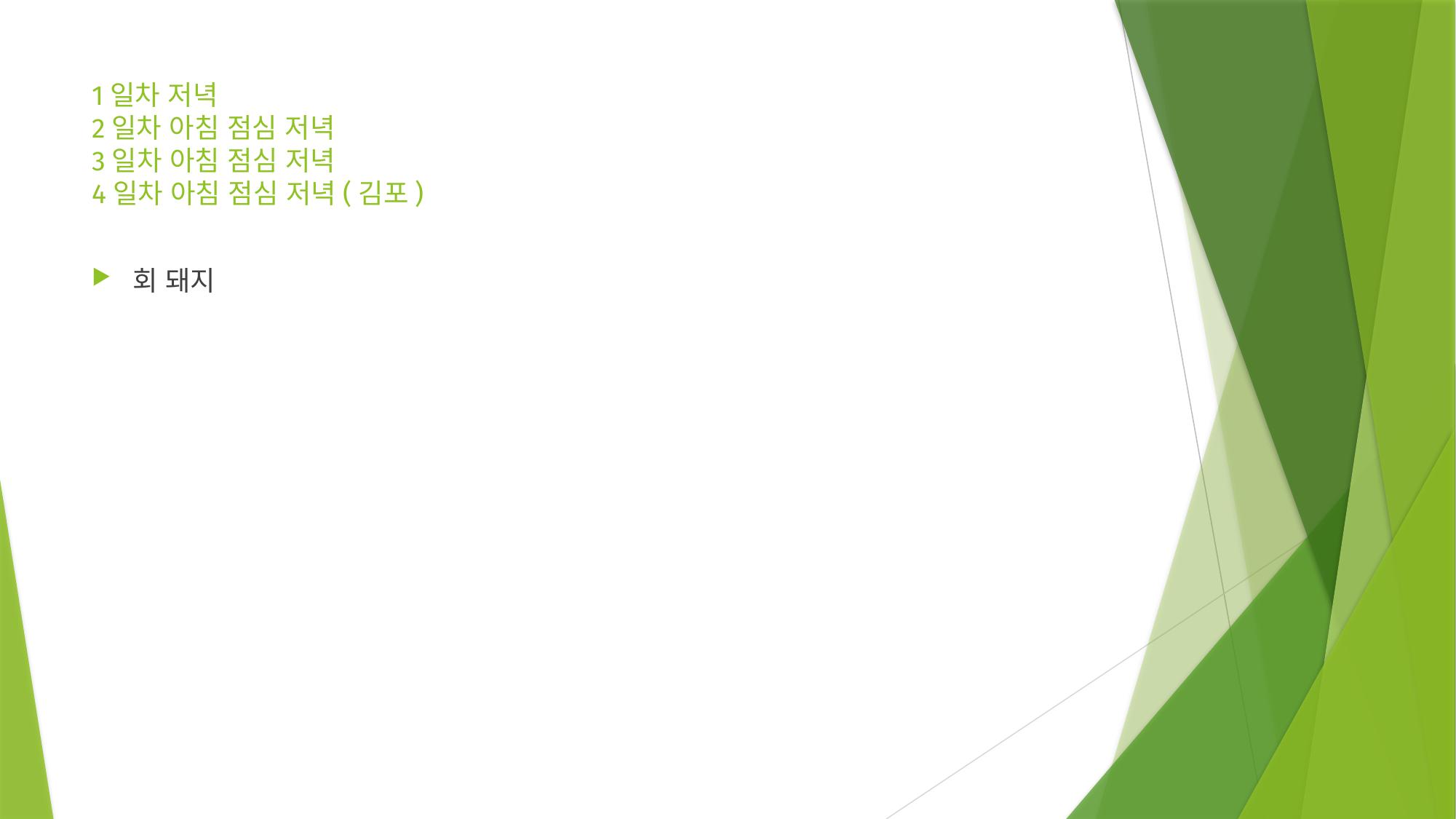

# 1일차 저녁 2일차 아침 점심 저녁 3일차 아침 점심 저녁 4일차 아침 점심 저녁(김포)
회 돼지